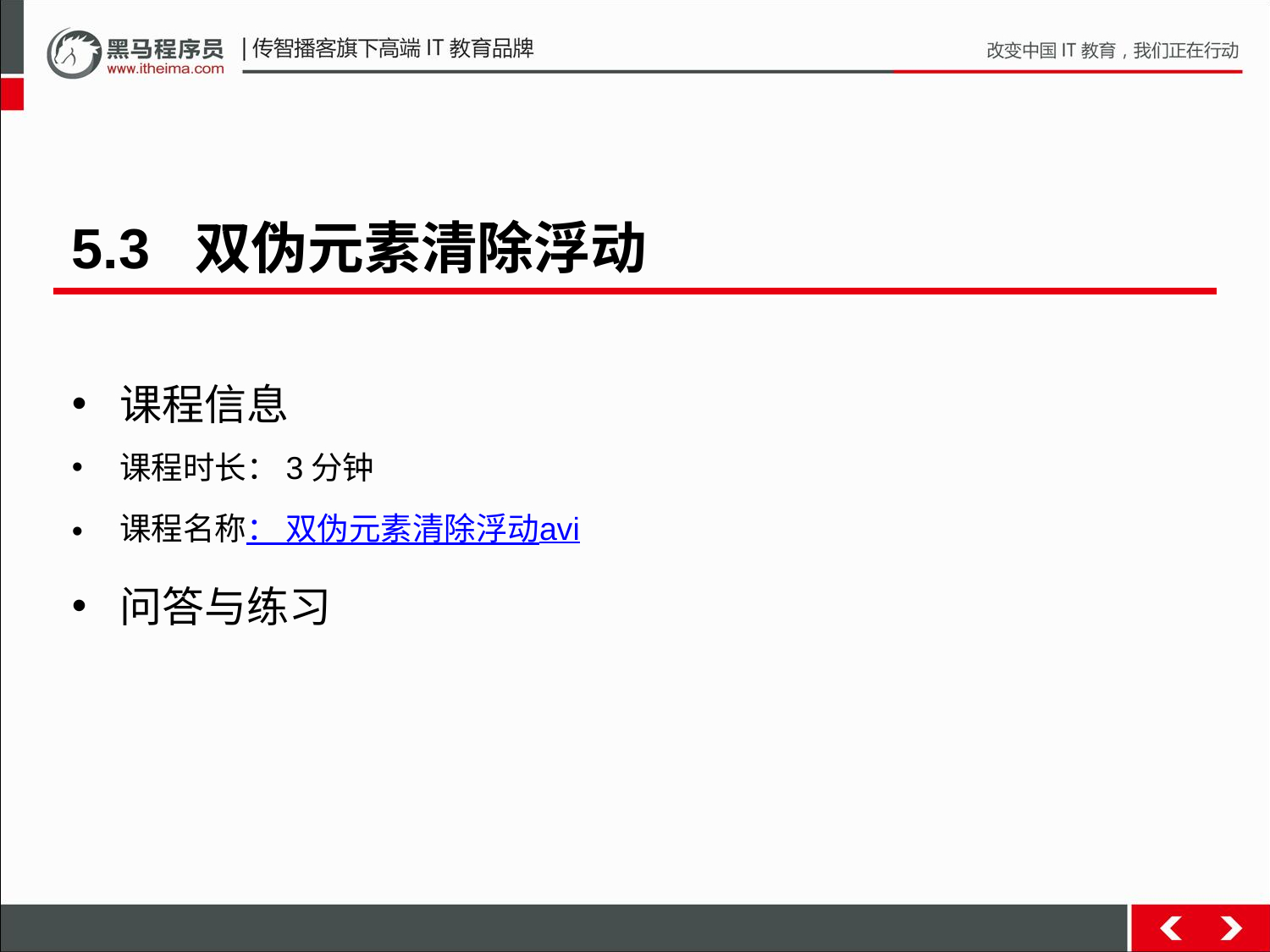

5.3  双伪元素清除浮动
课程信息
课程时长：3分钟
课程名称： 双伪元素清除浮动avi
问答与练习